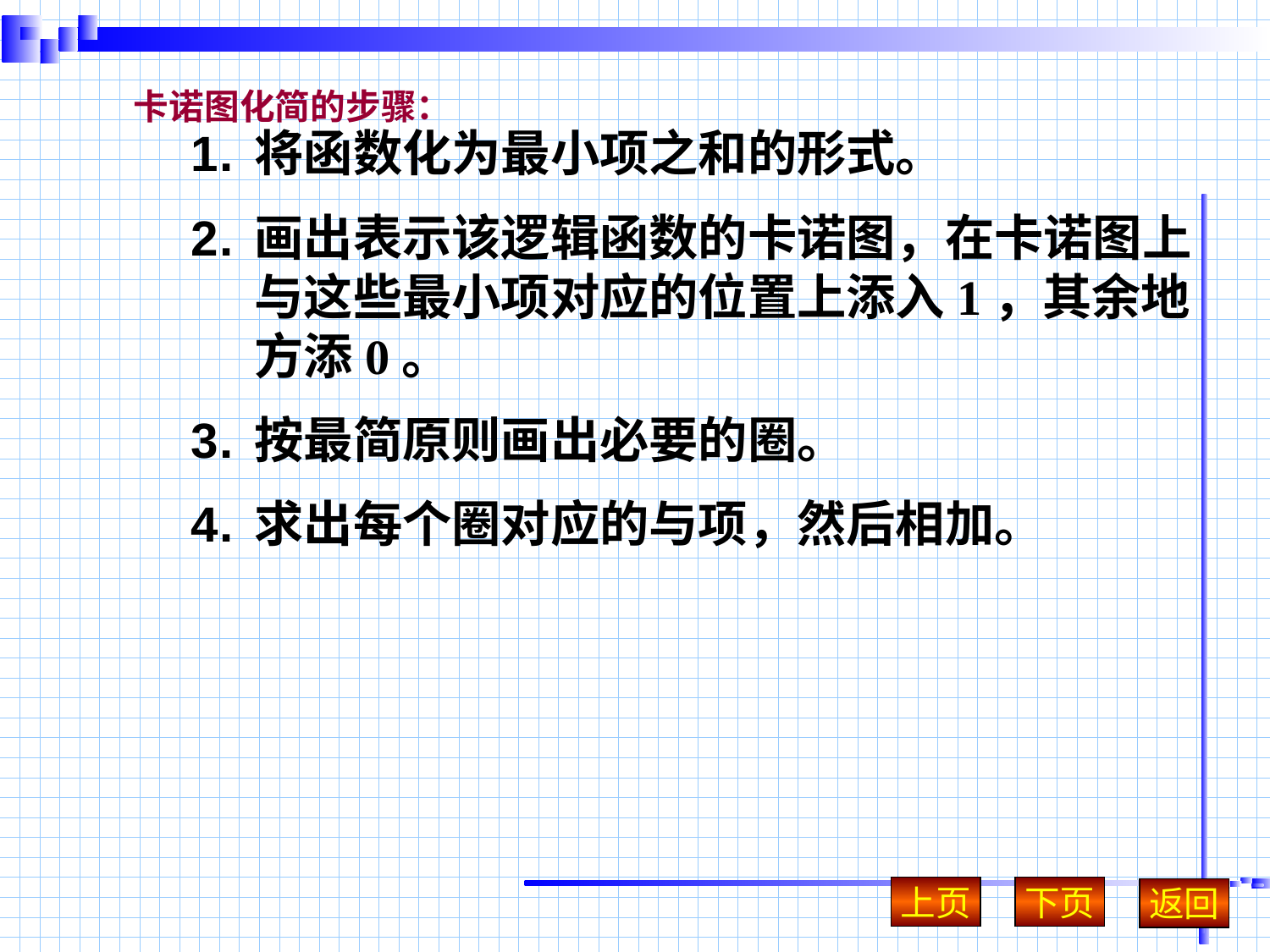

# 卡诺图化简的步骤：
将函数化为最小项之和的形式。
画出表示该逻辑函数的卡诺图，在卡诺图上与这些最小项对应的位置上添入1，其余地方添0。
按最简原则画出必要的圈。
求出每个圈对应的与项，然后相加。
上页
下页
返回